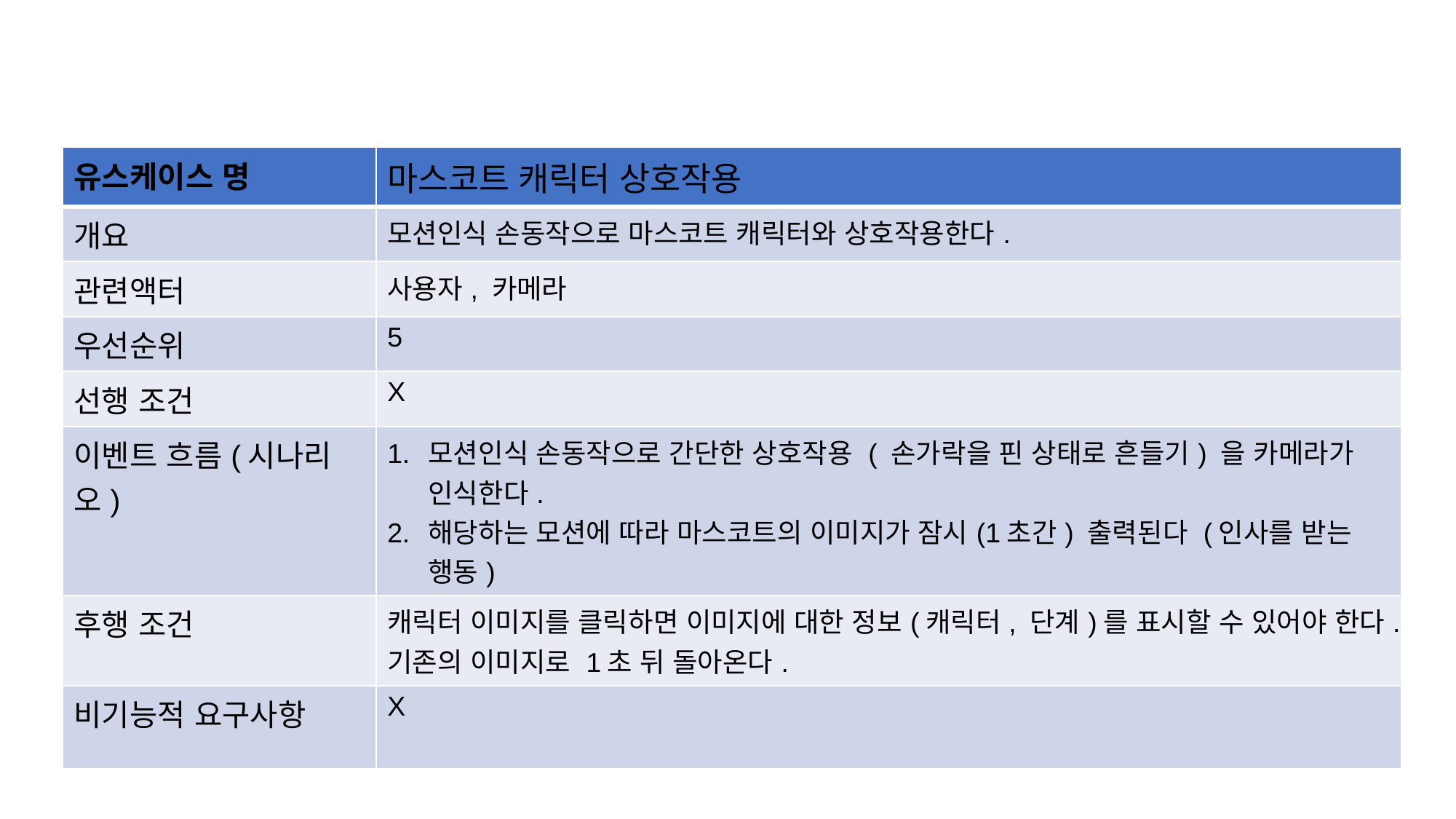

| 유스케이스 명 | 마스코트 캐릭터 상호작용 |
| --- | --- |
| 개요 | 모션인식 손동작으로 마스코트 캐릭터와 상호작용한다. |
| 관련액터 | 사용자, 카메라 |
| 우선순위 | 5 |
| 선행 조건 | X |
| 이벤트 흐름(시나리오) | 모션인식 손동작으로 간단한 상호작용 ( 손가락을 핀 상태로 흔들기) 을 카메라가 인식한다. 해당하는 모션에 따라 마스코트의 이미지가 잠시(1초간) 출력된다 (인사를 받는 행동) |
| 후행 조건 | 캐릭터 이미지를 클릭하면 이미지에 대한 정보(캐릭터, 단계)를 표시할 수 있어야 한다. 기존의 이미지로 1초 뒤 돌아온다. |
| 비기능적 요구사항 | X |